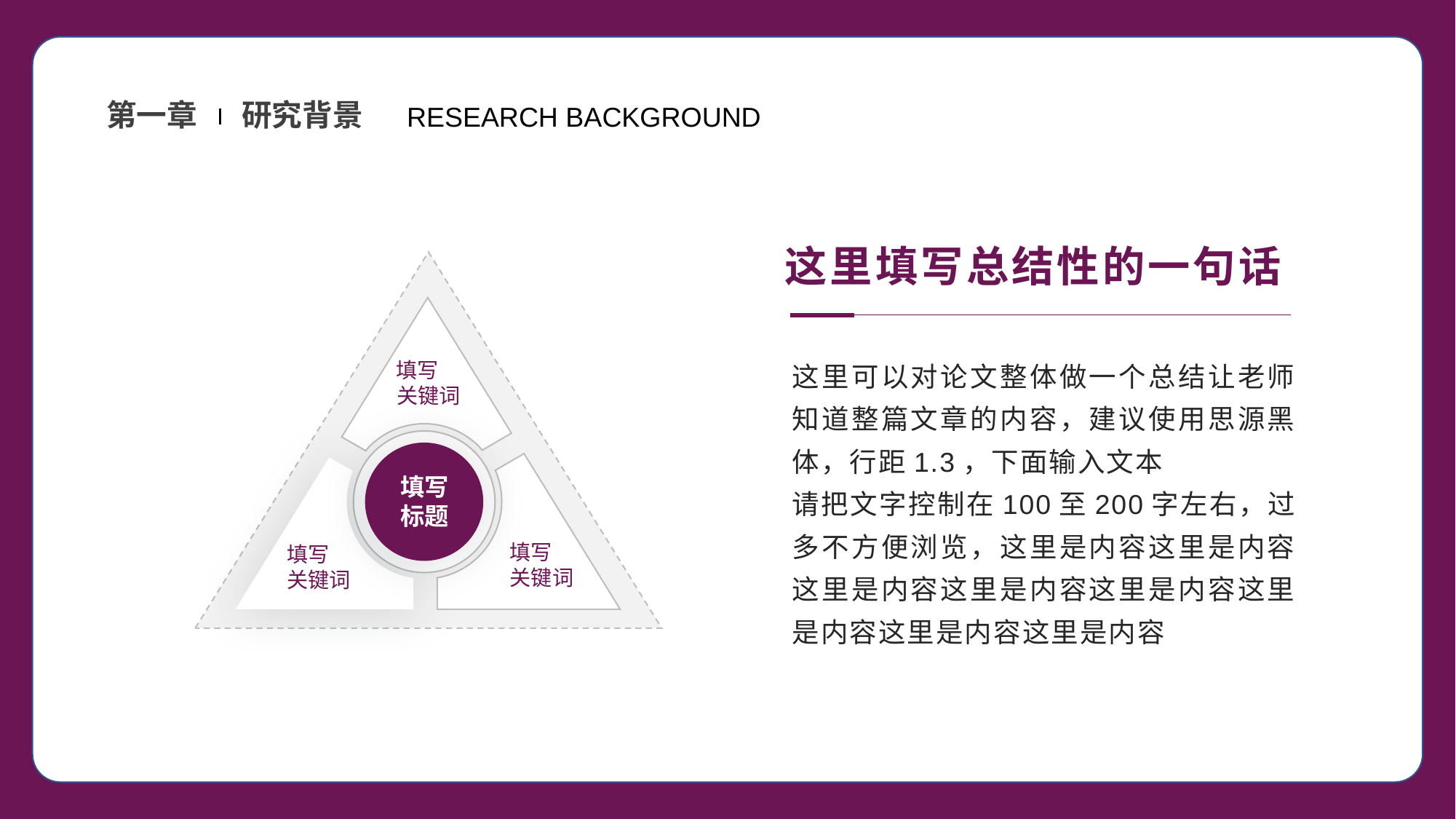

第一章
研究背景
RESEARCH BACKGROUND
这里填写总结性的一句话

这里可以对论文整体做一个总结让老师知道整篇文章的内容，建议使用思源黑体，行距1.3，下面输入文本
请把文字控制在100至200字左右，过多不方便浏览，这里是内容这里是内容这里是内容这里是内容这里是内容这里是内容这里是内容这里是内容

填写
关键词

填写
标题
填写
关键词

填写
关键词